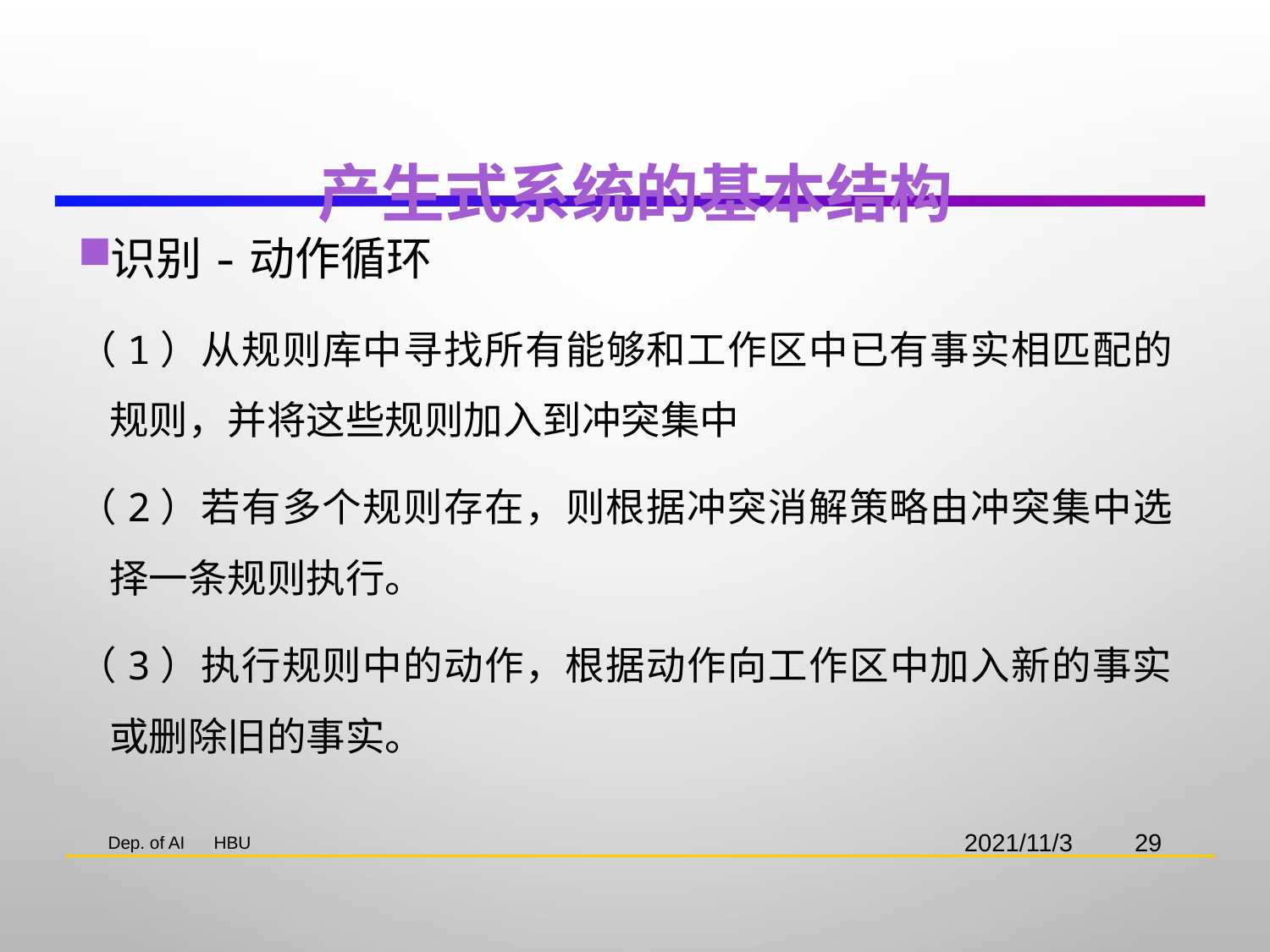

# 产生式系统的基本结构
识别-动作循环
（1）从规则库中寻找所有能够和工作区中已有事实相匹配的规则，并将这些规则加入到冲突集中
（2）若有多个规则存在，则根据冲突消解策略由冲突集中选择一条规则执行。
（3）执行规则中的动作，根据动作向工作区中加入新的事实或删除旧的事实。

Dep. of AI      HBU
2021/11/3
29